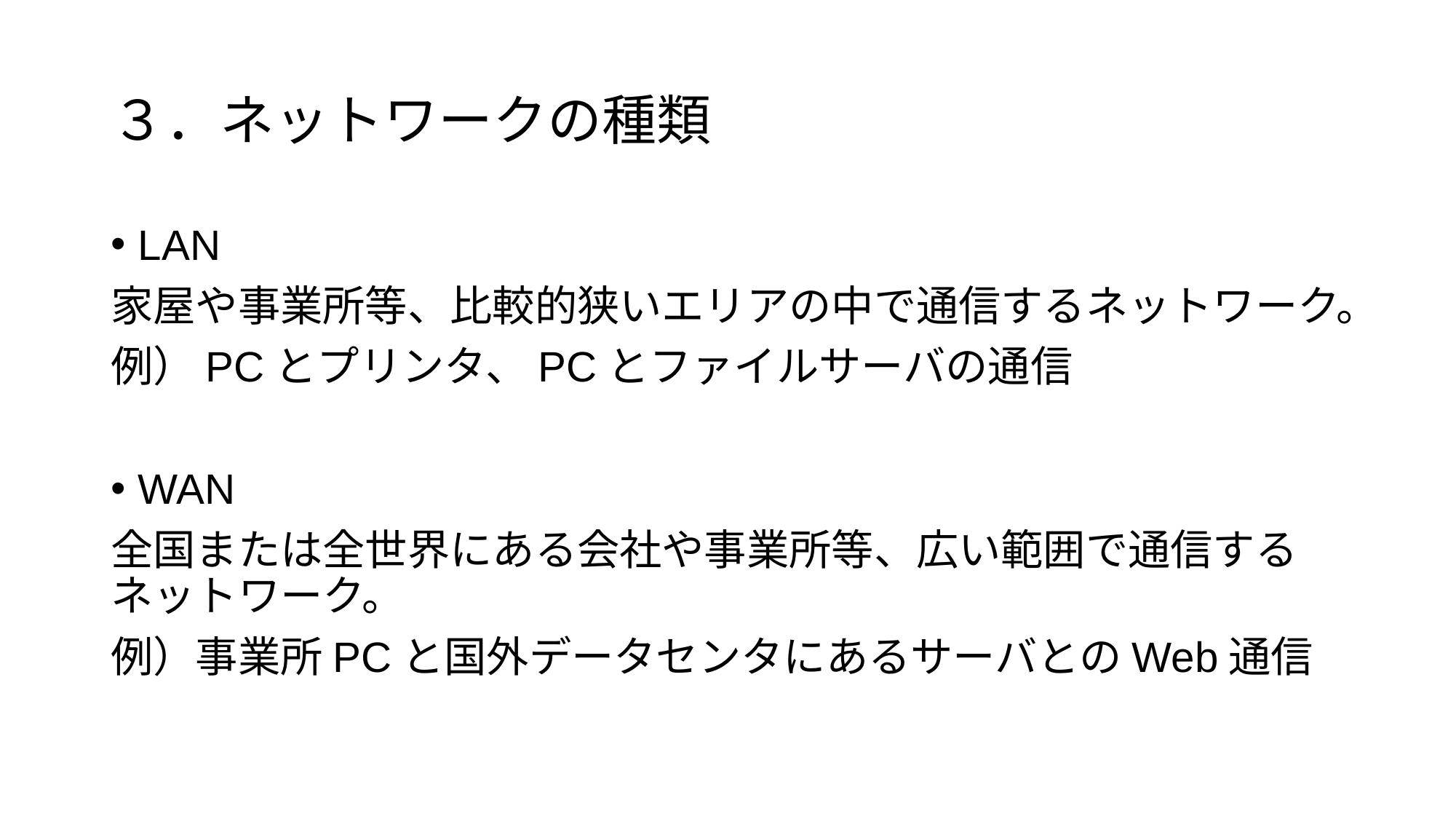

# ３．ネットワークの種類
LAN
家屋や事業所等、比較的狭いエリアの中で通信するネットワーク。
例）PCとプリンタ、PCとファイルサーバの通信

WAN
全国または全世界にある会社や事業所等、広い範囲で通信するネットワーク。
例）事業所PCと国外データセンタにあるサーバとのWeb通信